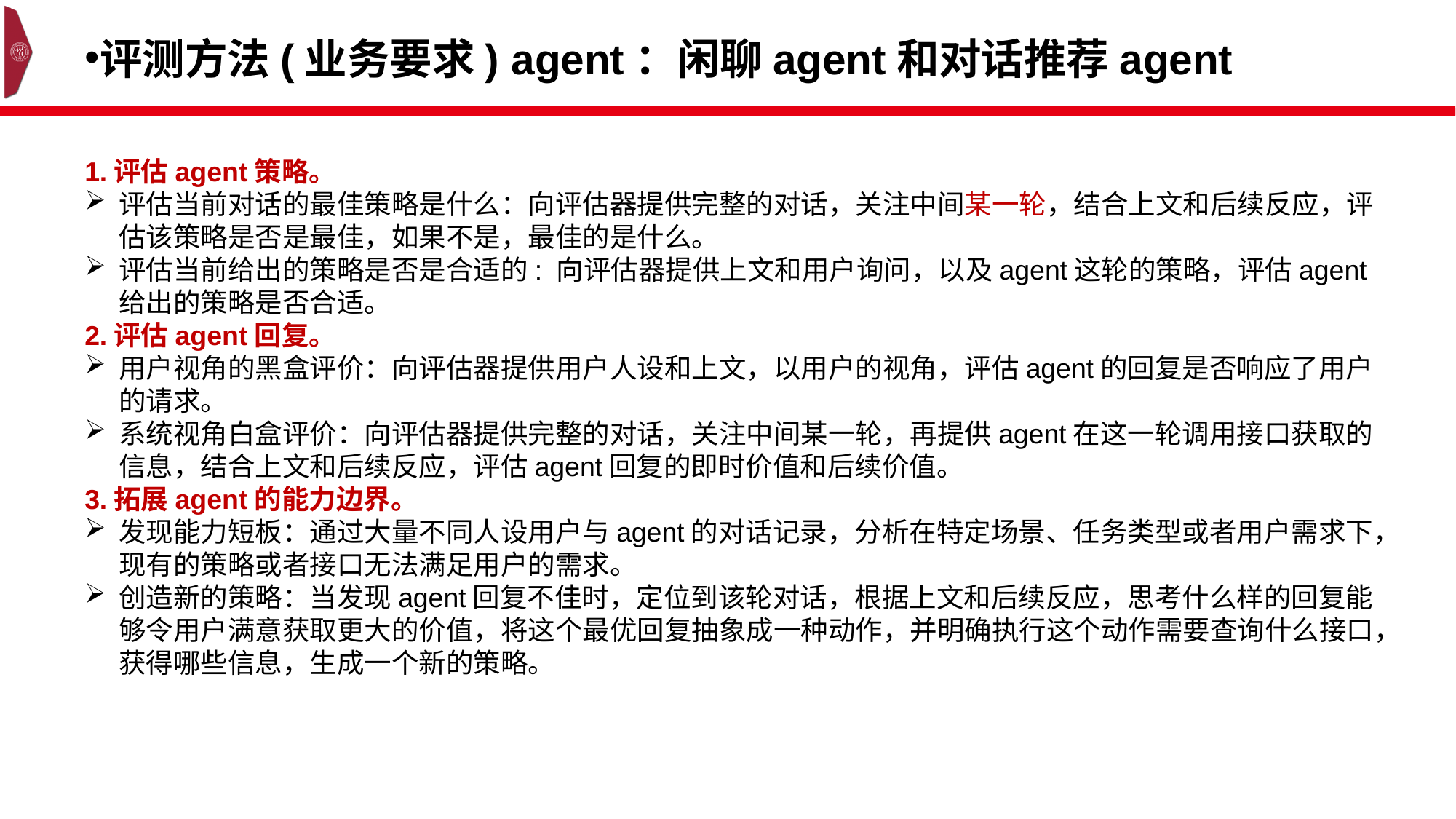

评测方法(业务要求) agent：闲聊agent和对话推荐agent
1.评估agent策略。
评估当前对话的最佳策略是什么：向评估器提供完整的对话，关注中间某一轮，结合上文和后续反应，评估该策略是否是最佳，如果不是，最佳的是什么。
评估当前给出的策略是否是合适的: 向评估器提供上文和用户询问，以及agent这轮的策略，评估agent给出的策略是否合适。
2.评估agent回复。
用户视角的黑盒评价：向评估器提供用户人设和上文，以用户的视角，评估agent的回复是否响应了用户的请求。
系统视角白盒评价：向评估器提供完整的对话，关注中间某一轮，再提供agent在这一轮调用接口获取的信息，结合上文和后续反应，评估agent回复的即时价值和后续价值。
3.拓展agent的能力边界。
发现能力短板：通过大量不同人设用户与agent的对话记录，分析在特定场景、任务类型或者用户需求下，现有的策略或者接口无法满足用户的需求。
创造新的策略：当发现agent回复不佳时，定位到该轮对话，根据上文和后续反应，思考什么样的回复能够令用户满意获取更大的价值，将这个最优回复抽象成一种动作，并明确执行这个动作需要查询什么接口，获得哪些信息，生成一个新的策略。